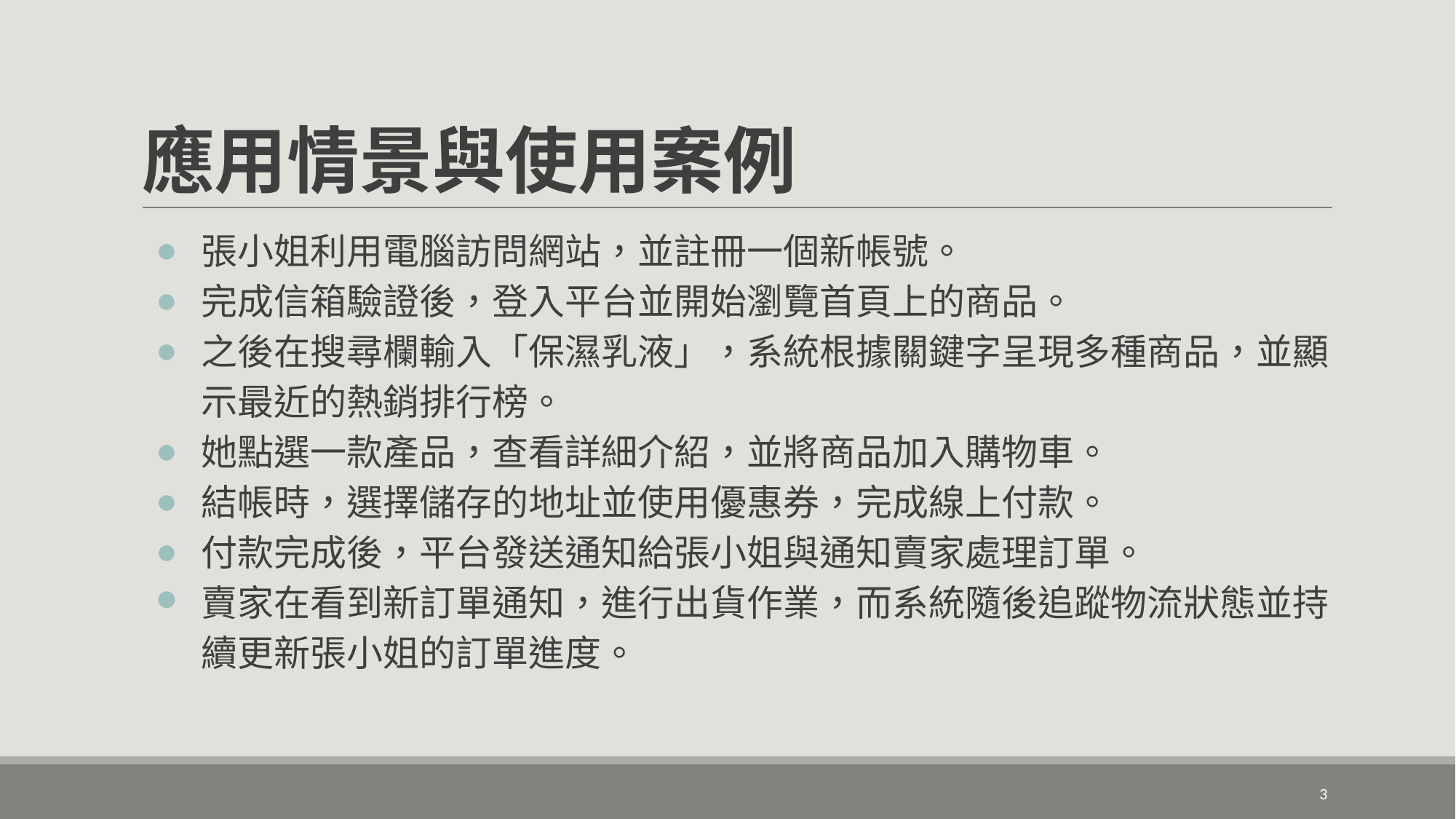

# 應用情景與使用案例
張小姐利用電腦訪問網站，並註冊一個新帳號。
完成信箱驗證後，登入平台並開始瀏覽首頁上的商品。
之後在搜尋欄輸入「保濕乳液」，系統根據關鍵字呈現多種商品，並顯示最近的熱銷排行榜。
她點選一款產品，查看詳細介紹，並將商品加入購物車。
結帳時，選擇儲存的地址並使用優惠券，完成線上付款。
付款完成後，平台發送通知給張小姐與通知賣家處理訂單。
賣家在看到新訂單通知，進行出貨作業，而系統隨後追蹤物流狀態並持續更新張小姐的訂單進度。
3